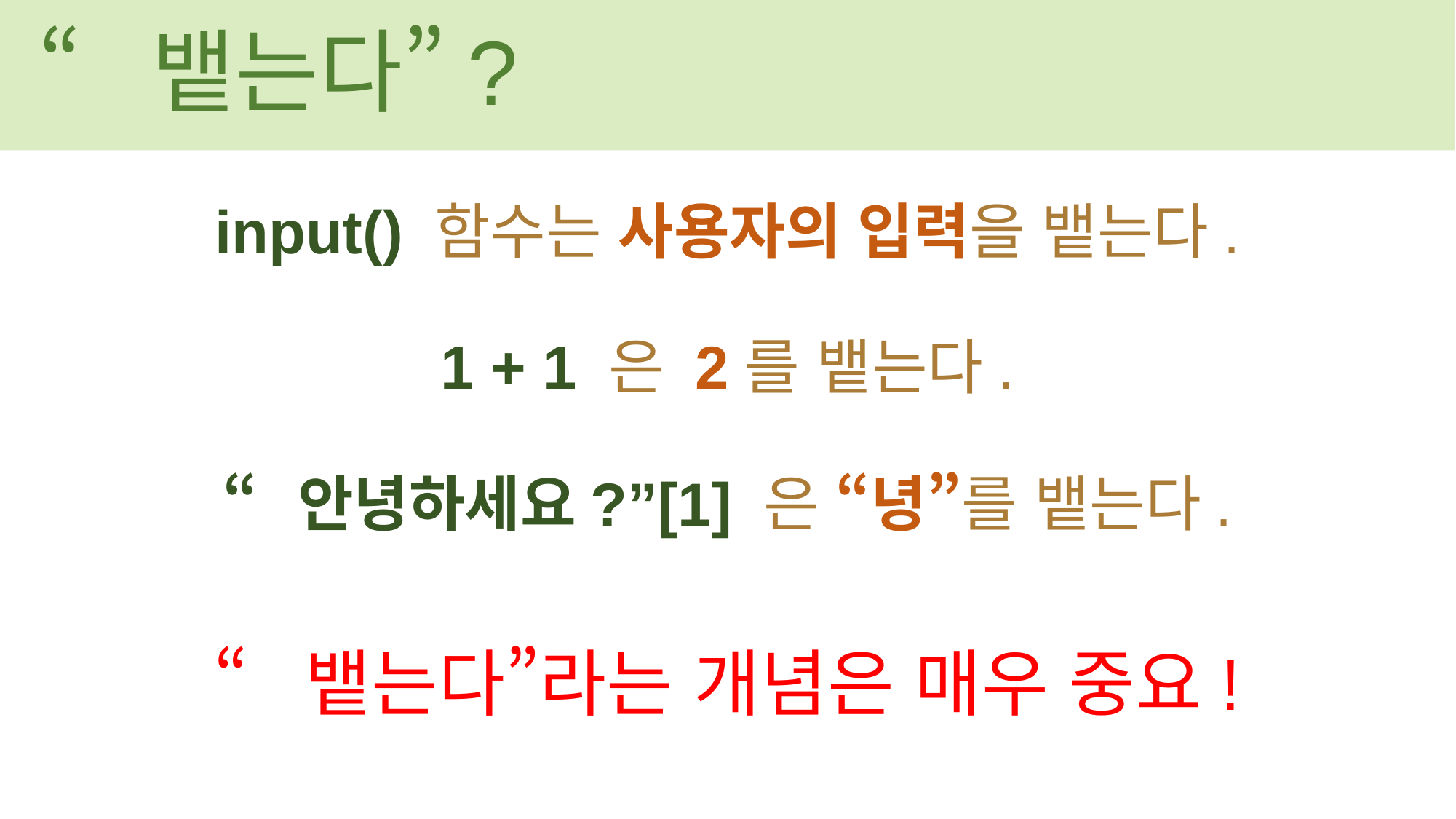

“뱉는다”?
input() 함수는 사용자의 입력을 뱉는다.
1 + 1 은 2를 뱉는다.
“안녕하세요?”[1] 은 “녕”를 뱉는다.
“뱉는다”라는 개념은 매우 중요!